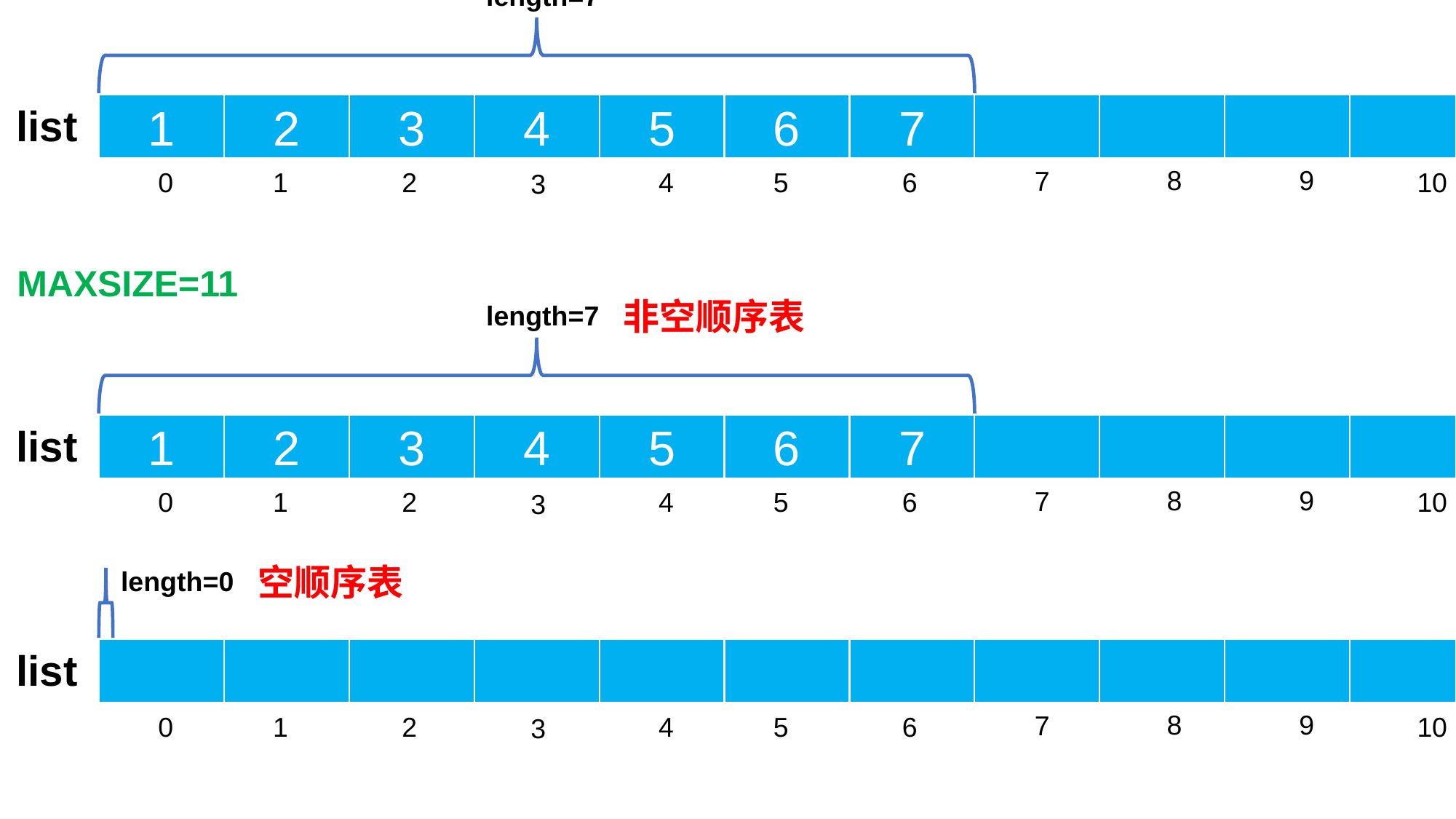

length=7
list
1
2
3
4
5
6
7

9
8
7
0
1
2
4
5
6
10
3

MAXSIZE=11
非空顺序表
length=7
list
1
2
3
4
5
6
7

9
8
7
0
1
2
4
5
6
10
3
空顺序表
length=0

list

9
8
7
0
1
2
4
5
6
10
3